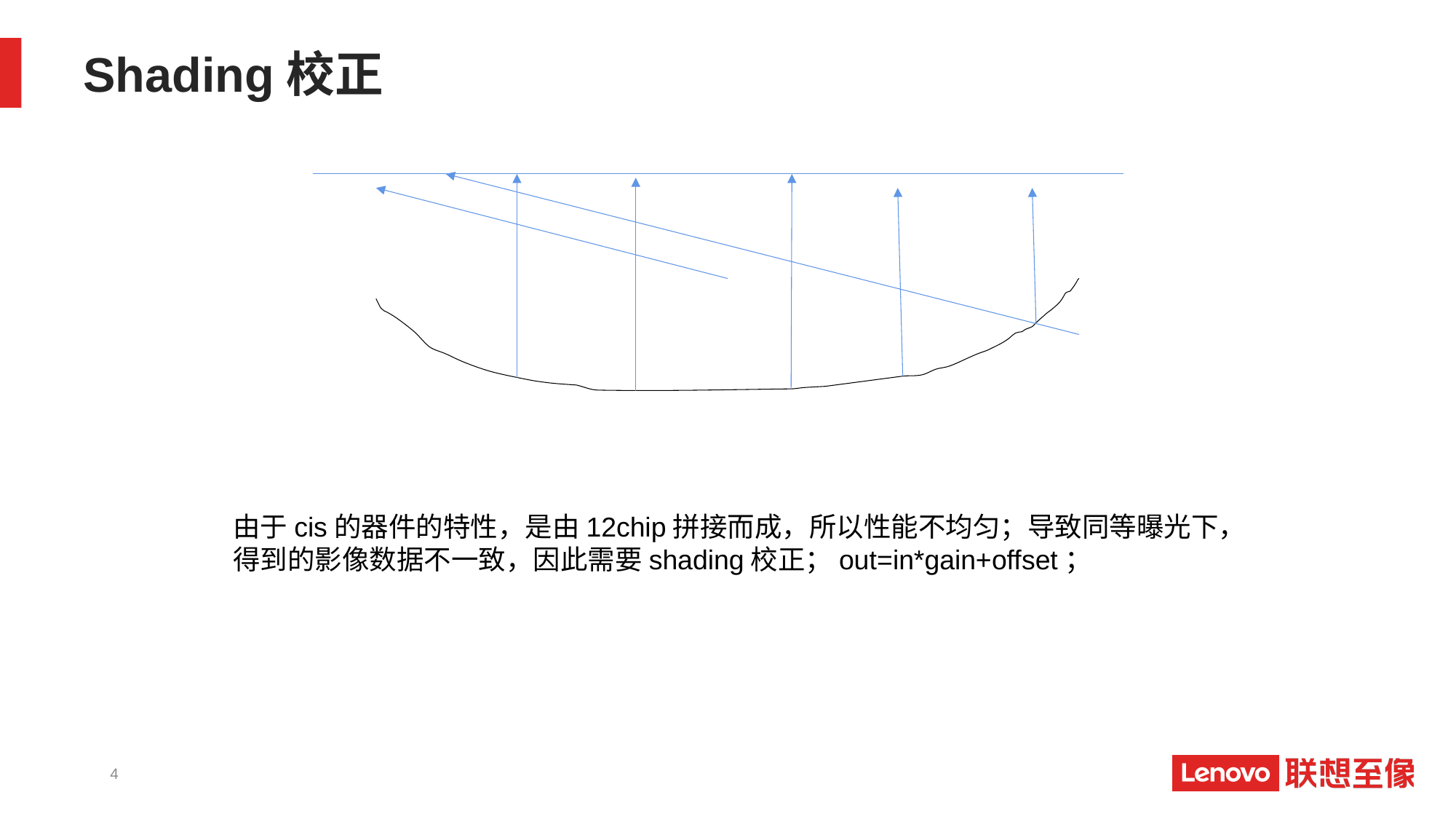

# Shading校正

由于cis的器件的特性，是由12chip拼接而成，所以性能不均匀；导致同等曝光下，得到的影像数据不一致，因此需要shading校正；out=in*gain+offset；
4